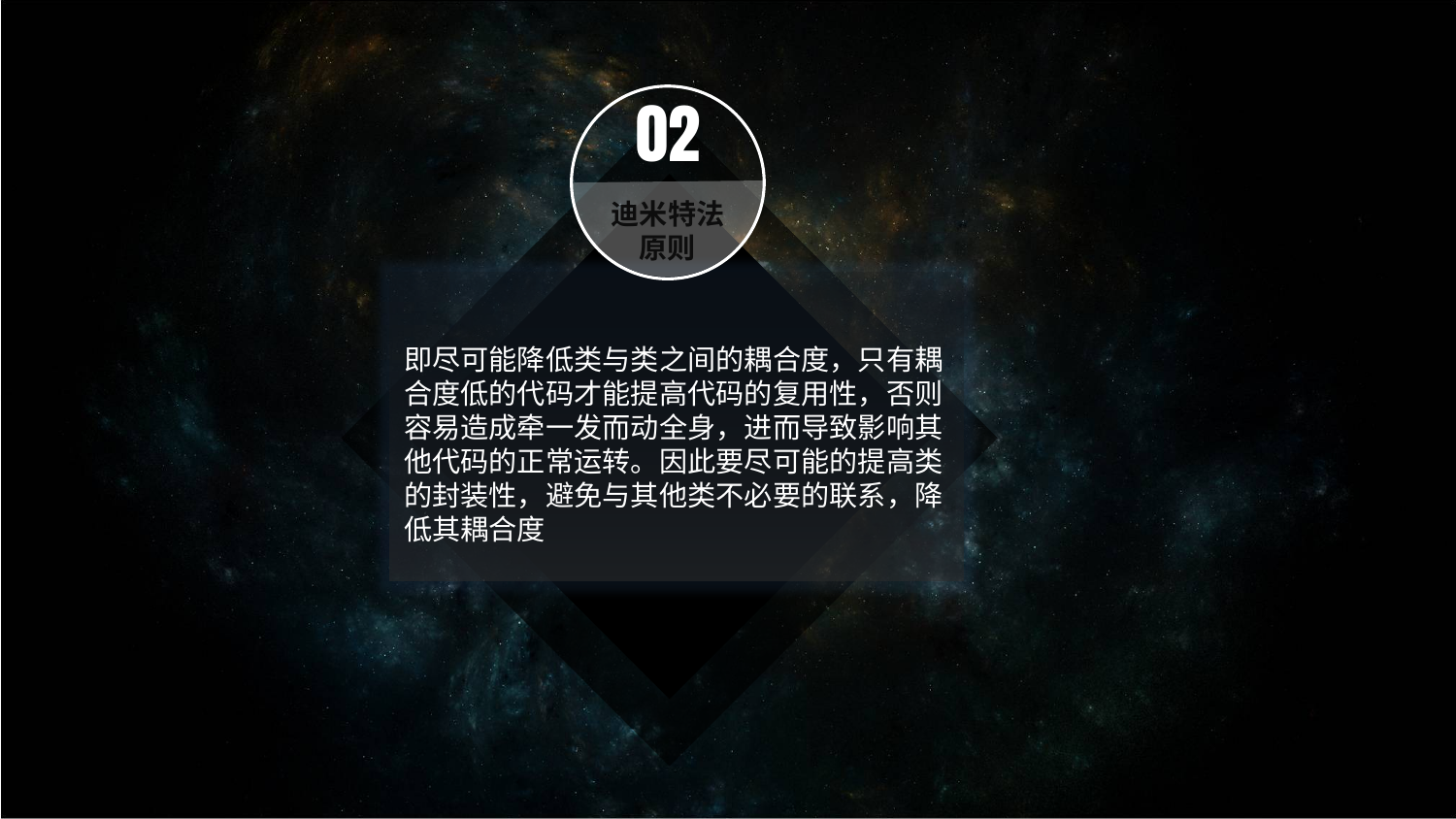

02

迪米特法原则

即尽可能降低类与类之间的耦合度，只有耦合度低的代码才能提高代码的复用性，否则容易造成牵一发而动全身，进而导致影响其他代码的正常运转。因此要尽可能的提高类的封装性，避免与其他类不必要的联系，降低其耦合度